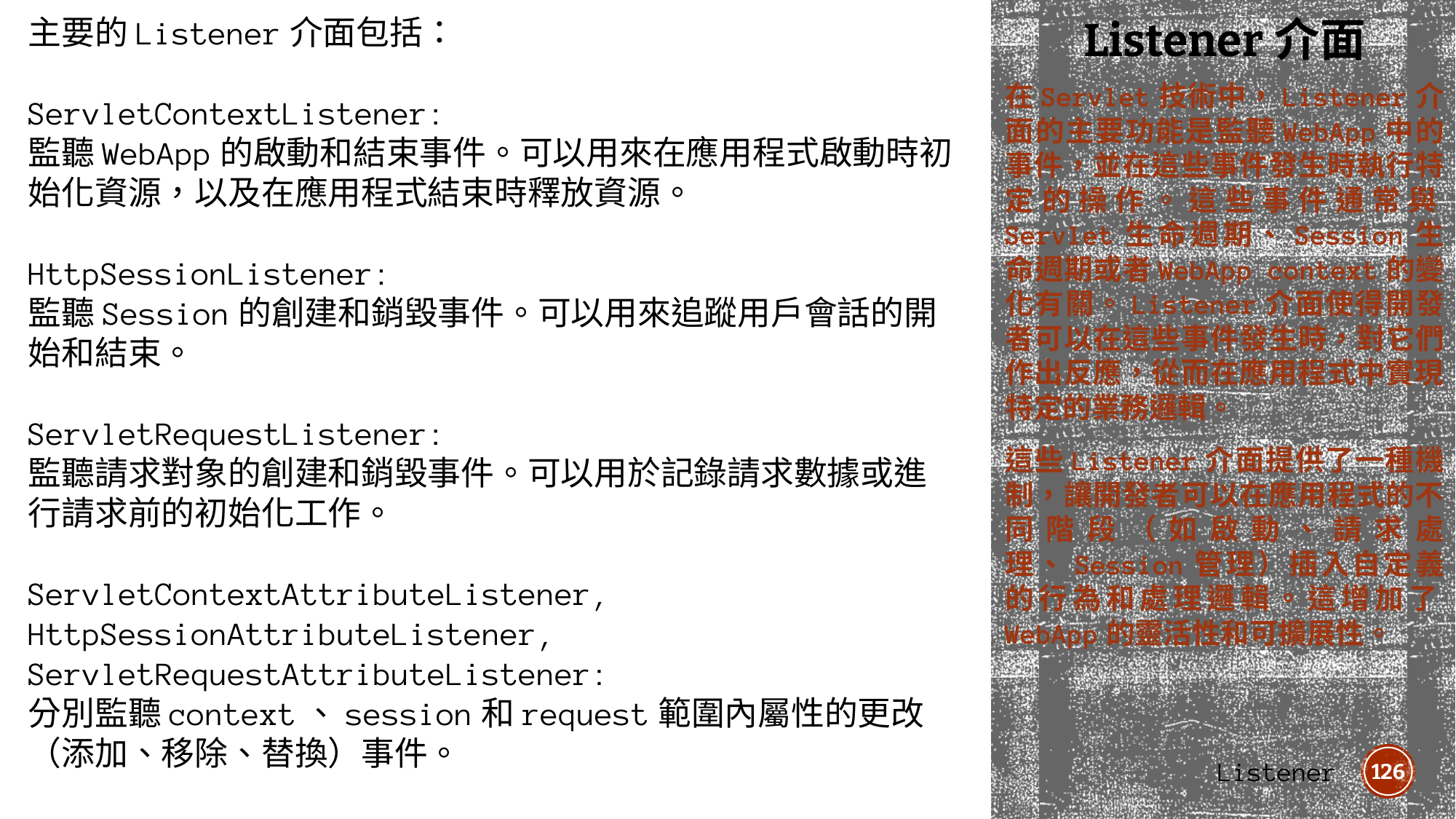

主要的Listener介面包括：

ServletContextListener:
監聽WebApp的啟動和結束事件。可以用來在應用程式啟動時初始化資源，以及在應用程式結束時釋放資源。

HttpSessionListener:
監聽Session的創建和銷毀事件。可以用來追蹤用戶會話的開始和結束。

ServletRequestListener:
監聽請求對象的創建和銷毀事件。可以用於記錄請求數據或進行請求前的初始化工作。

ServletContextAttributeListener, HttpSessionAttributeListener, ServletRequestAttributeListener:
分別監聽context、session和request範圍內屬性的更改（添加、移除、替換）事件。
Listener介面
在Servlet技術中，Listener介面的主要功能是監聽WebApp中的事件，並在這些事件發生時執行特定的操作。這些事件通常與Servlet生命週期、Session生命週期或者WebApp context的變化有關。Listener介面使得開發者可以在這些事件發生時，對它們作出反應，從而在應用程式中實現特定的業務邏輯。
這些Listener介面提供了一種機制，讓開發者可以在應用程式的不同階段（如啟動、請求處理、Session管理）插入自定義的行為和處理邏輯。這增加了WebApp的靈活性和可擴展性。

Listener
126